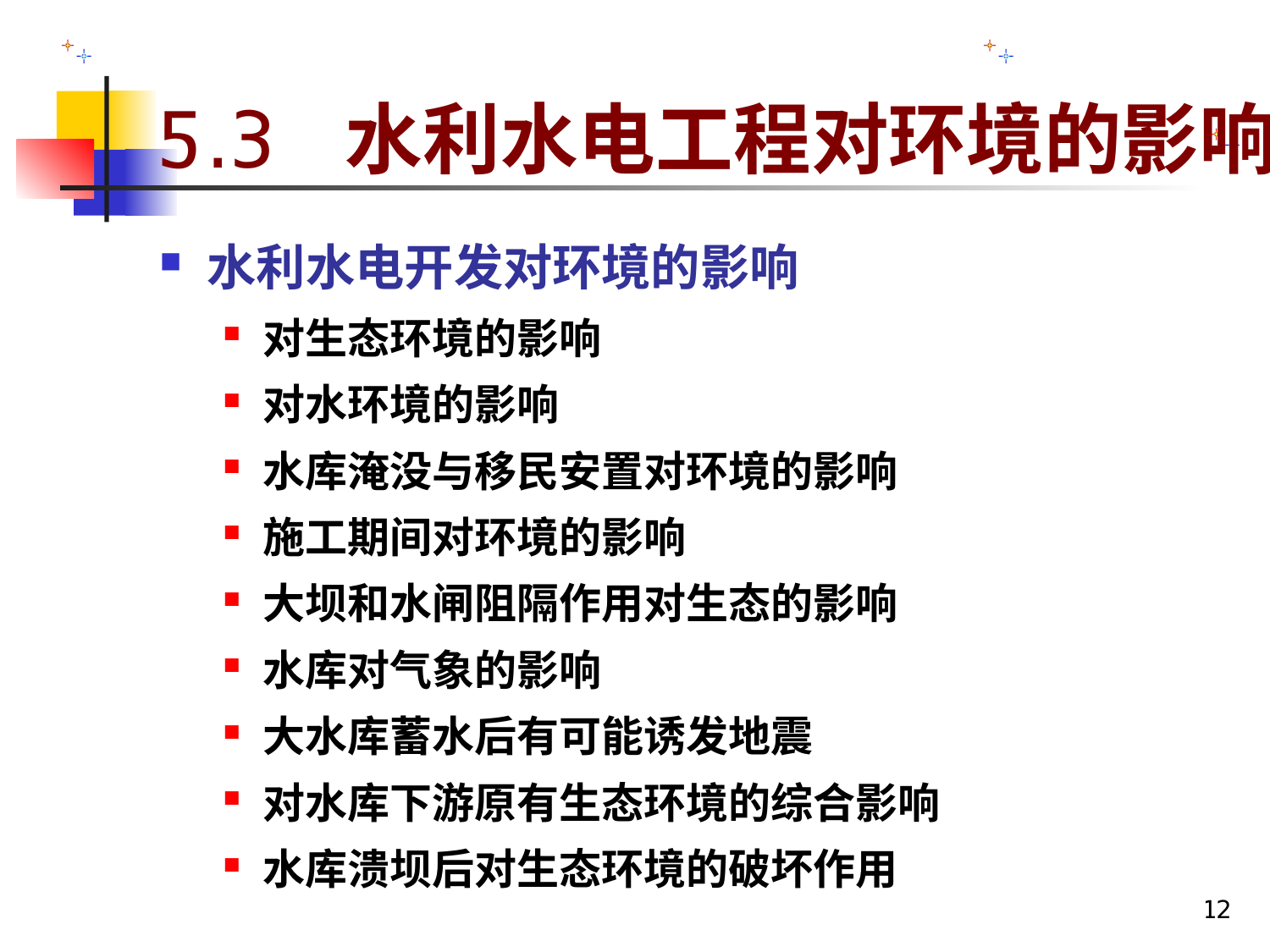

# 5.3  水利水电工程对环境的影响
水利水电开发对环境的影响
对生态环境的影响
对水环境的影响
水库淹没与移民安置对环境的影响
施工期间对环境的影响
大坝和水闸阻隔作用对生态的影响
水库对气象的影响
大水库蓄水后有可能诱发地震
对水库下游原有生态环境的综合影响
水库溃坝后对生态环境的破坏作用
12